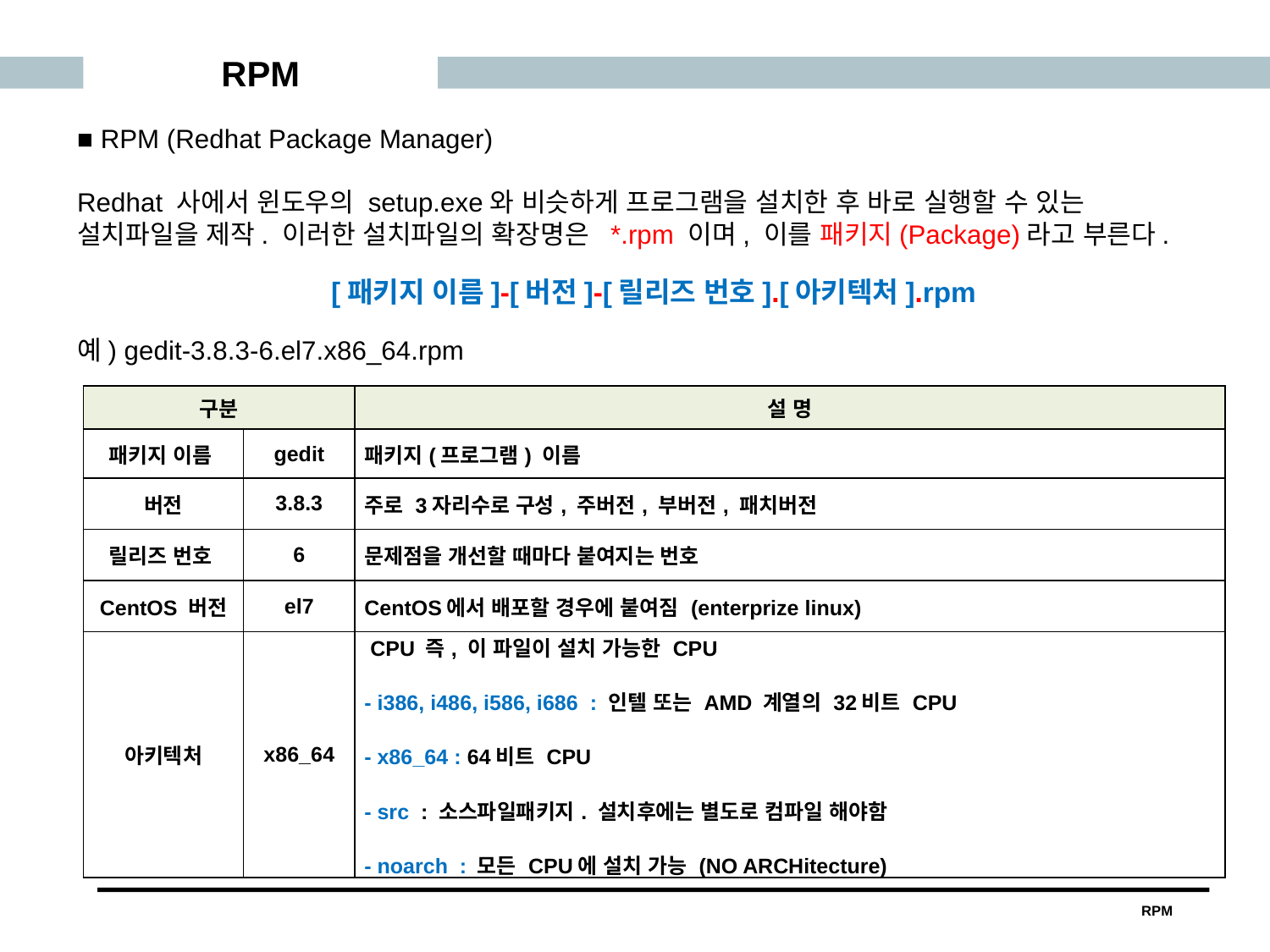

RPM

■ RPM (Redhat Package Manager)

Redhat 사에서 윈도우의 setup.exe와 비슷하게 프로그램을 설치한 후 바로 실행할 수 있는 설치파일을 제작. 이러한 설치파일의 확장명은  *.rpm 이며, 이를 패키지(Package)라고 부른다.

		[패키지 이름]-[버전]-[릴리즈 번호].[아키텍처].rpm

예) gedit-3.8.3-6.el7.x86_64.rpm
| 구분 |  | 설 명 |
| --- | --- | --- |
| 패키지 이름 | gedit | 패키지(프로그램) 이름 |
| 버전 | 3.8.3 | 주로 3자리수로 구성, 주버전, 부버전, 패치버전 |
| 릴리즈 번호 | 6 | 문제점을 개선할 때마다 붙여지는 번호 |
| CentOS 버전 | el7 | CentOS에서 배포할 경우에 붙여짐 (enterprize linux) |
| 아키텍처 | x86\_64 | CPU 즉, 이 파일이 설치 가능한 CPU - i386, i486, i586, i686 : 인텔 또는 AMD 계열의 32비트 CPU - x86\_64 : 64비트 CPU - src : 소스파일패키지. 설치후에는 별도로 컴파일 해야함 - noarch : 모든 CPU에 설치 가능 (NO ARCHitecture) |

RPM